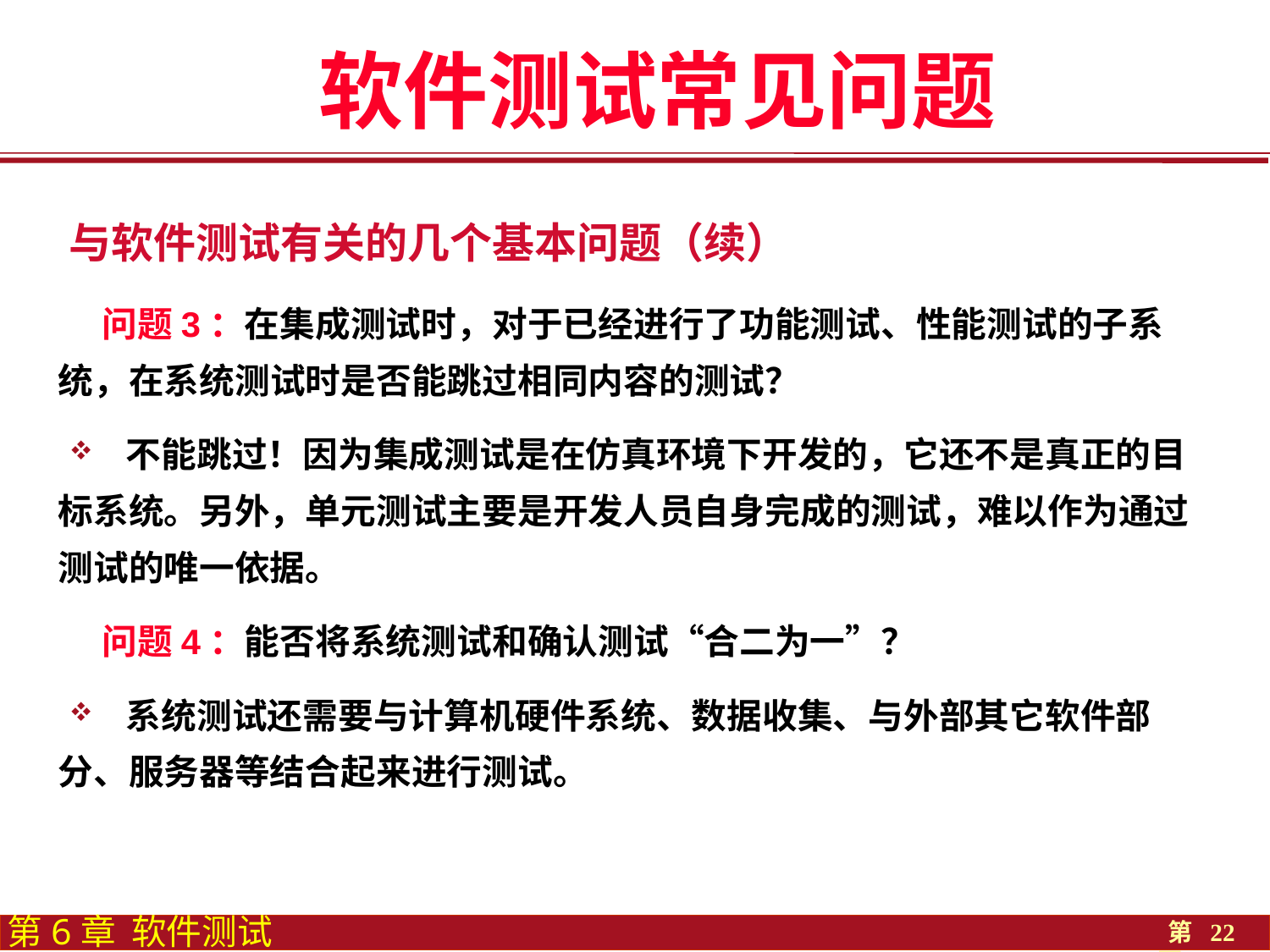

软件测试常见问题
与软件测试有关的几个基本问题（续）
   问题3：在集成测试时，对于已经进行了功能测试、性能测试的子系统，在系统测试时是否能跳过相同内容的测试？
   不能跳过！因为集成测试是在仿真环境下开发的，它还不是真正的目标系统。另外，单元测试主要是开发人员自身完成的测试，难以作为通过测试的唯一依据。
   问题4：能否将系统测试和确认测试“合二为一”？
   系统测试还需要与计算机硬件系统、数据收集、与外部其它软件部分、服务器等结合起来进行测试。